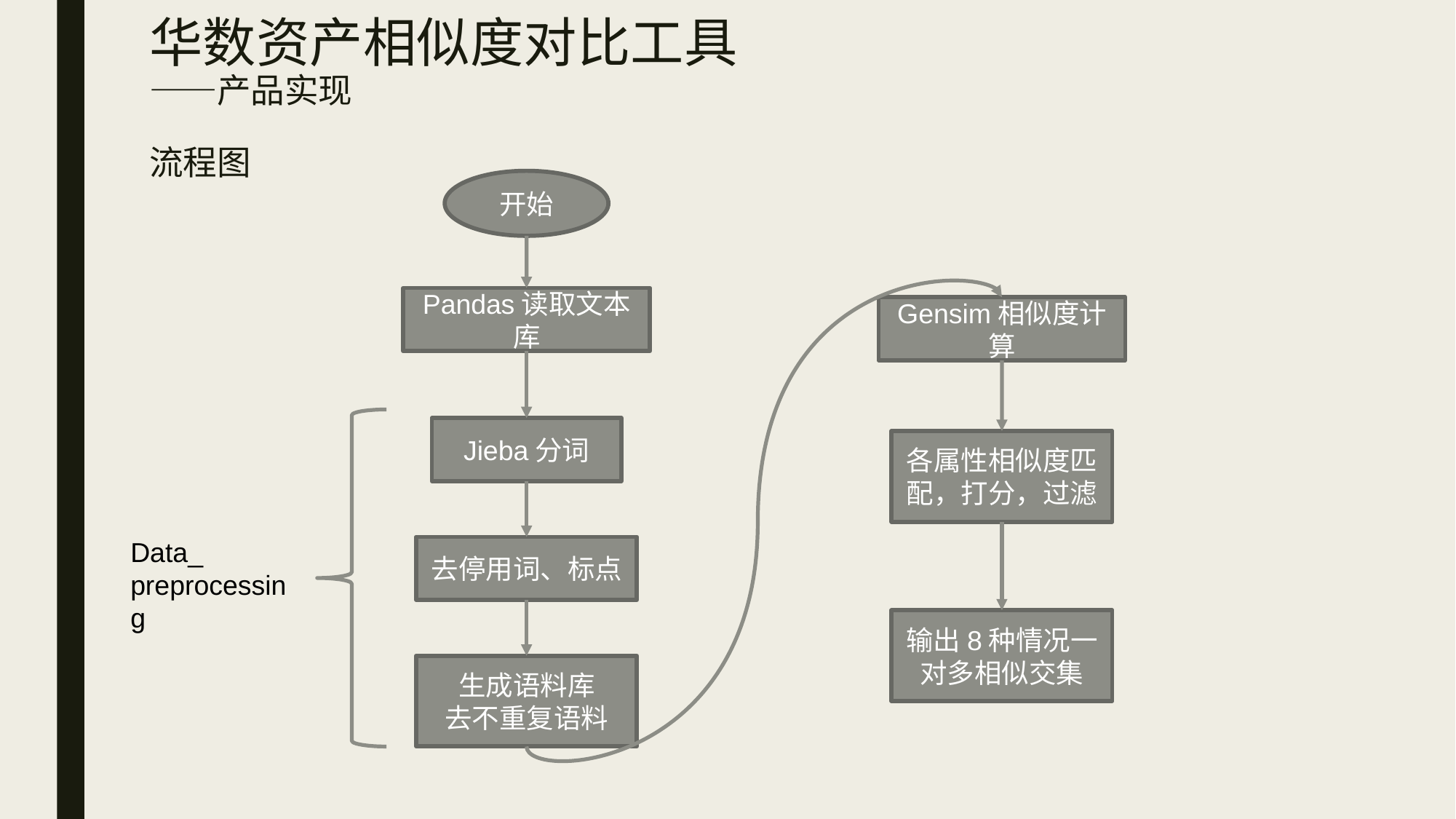

# 华数资产相似度对比工具 ——产品实现 流程图
开始
Pandas读取文本库

Gensim相似度计算

Jieba分词
各属性相似度匹配，打分，过滤
Data_ preprocessing
去停用词、标点
输出8种情况一对多相似交集
生成语料库
去不重复语料